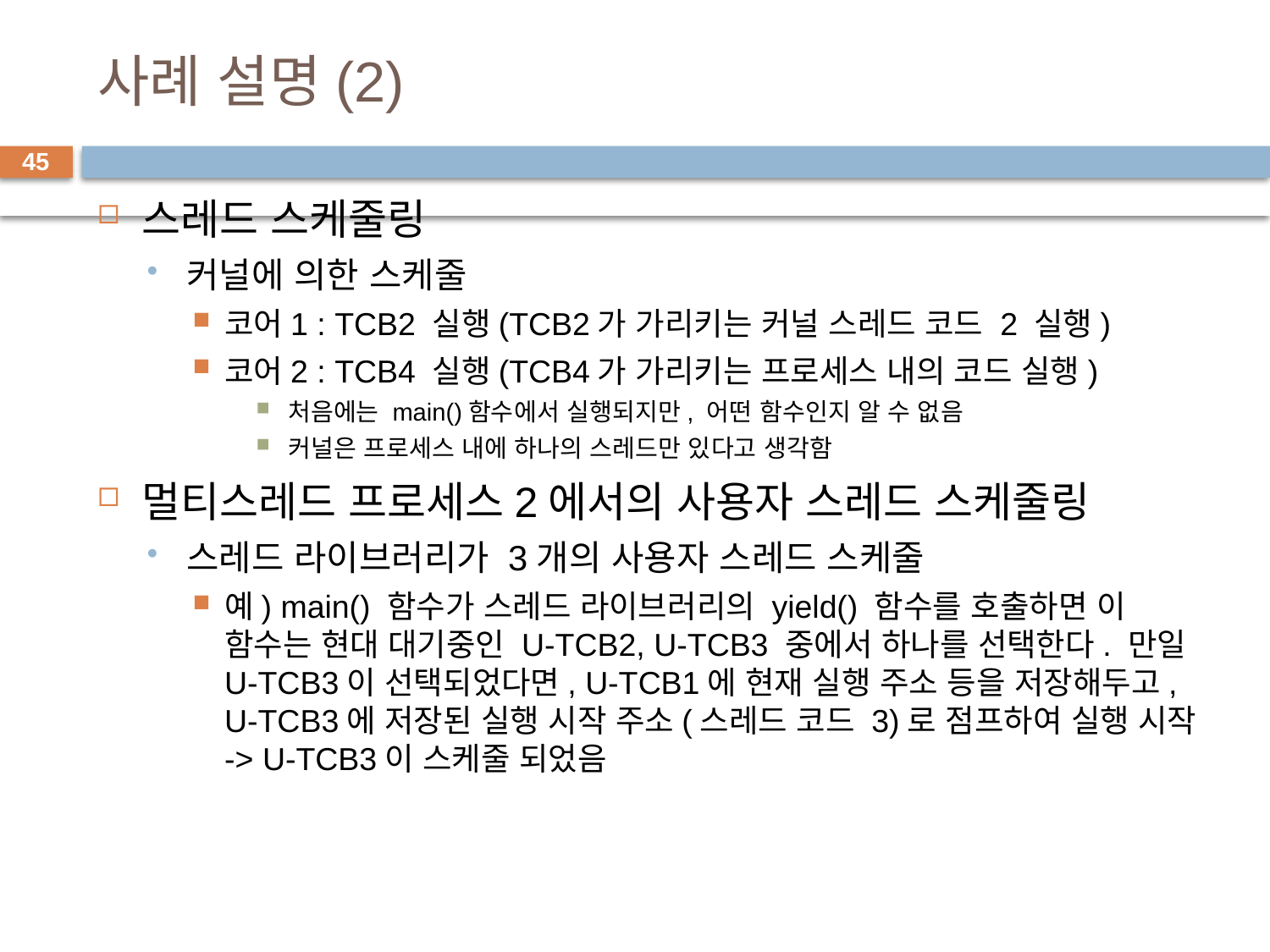

# 사례 설명(2)
45
스레드 스케줄링
커널에 의한 스케줄
코어1 : TCB2 실행(TCB2가 가리키는 커널 스레드 코드 2 실행)
코어2 : TCB4 실행(TCB4가 가리키는 프로세스 내의 코드 실행)
처음에는 main()함수에서 실행되지만, 어떤 함수인지 알 수 없음
커널은 프로세스 내에 하나의 스레드만 있다고 생각함
멀티스레드 프로세스2에서의 사용자 스레드 스케줄링
스레드 라이브러리가 3개의 사용자 스레드 스케줄
예) main() 함수가 스레드 라이브러리의 yield() 함수를 호출하면 이 함수는 현대 대기중인 U-TCB2, U-TCB3 중에서 하나를 선택한다. 만일 U-TCB3이 선택되었다면, U-TCB1에 현재 실행 주소 등을 저장해두고, U-TCB3에 저장된 실행 시작 주소(스레드 코드 3)로 점프하여 실행 시작 -> U-TCB3이 스케줄 되었음